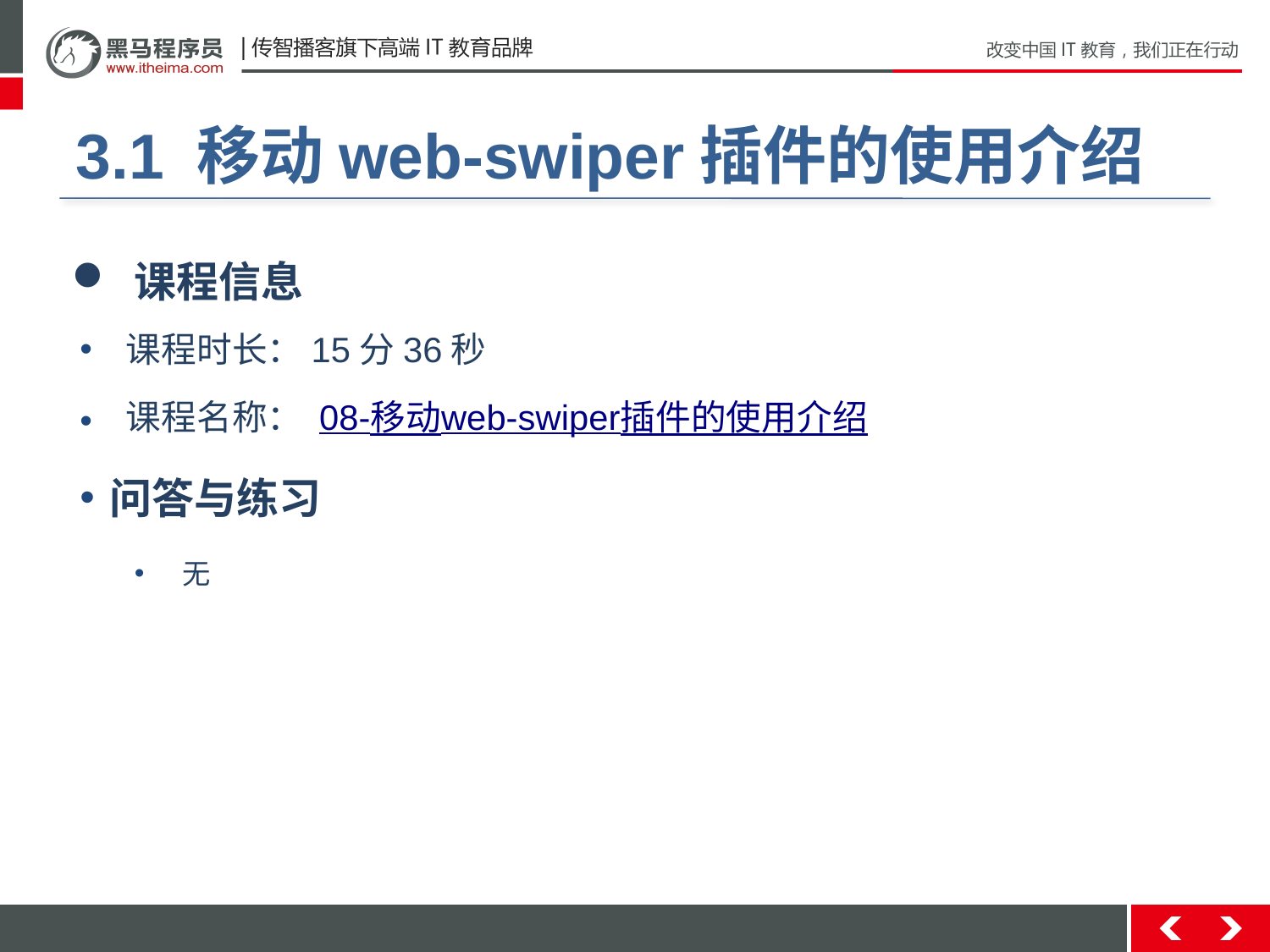

#
3.1 移动web-swiper插件的使用介绍
 课程信息
 课程时长：15分36秒
 课程名称： 08-移动web-swiper插件的使用介绍
问答与练习
无